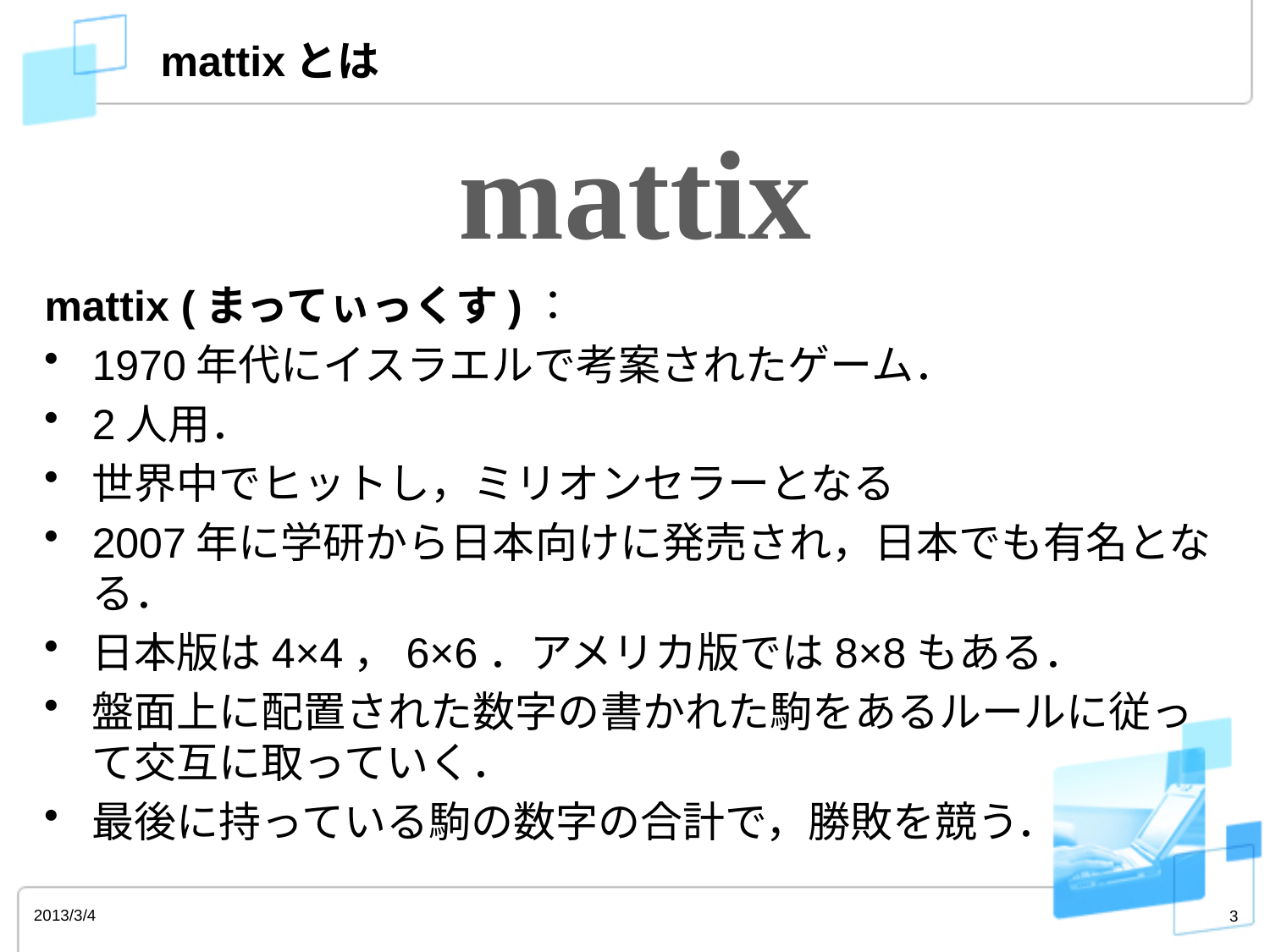

# mattixとは
mattix
mattix (まってぃっくす)：
1970年代にイスラエルで考案されたゲーム．
2人用．
世界中でヒットし，ミリオンセラーとなる
2007年に学研から日本向けに発売され，日本でも有名となる．
日本版は4×4，6×6．アメリカ版では8×8もある．
盤面上に配置された数字の書かれた駒をあるルールに従って交互に取っていく．
最後に持っている駒の数字の合計で，勝敗を競う．
2013/3/4
3